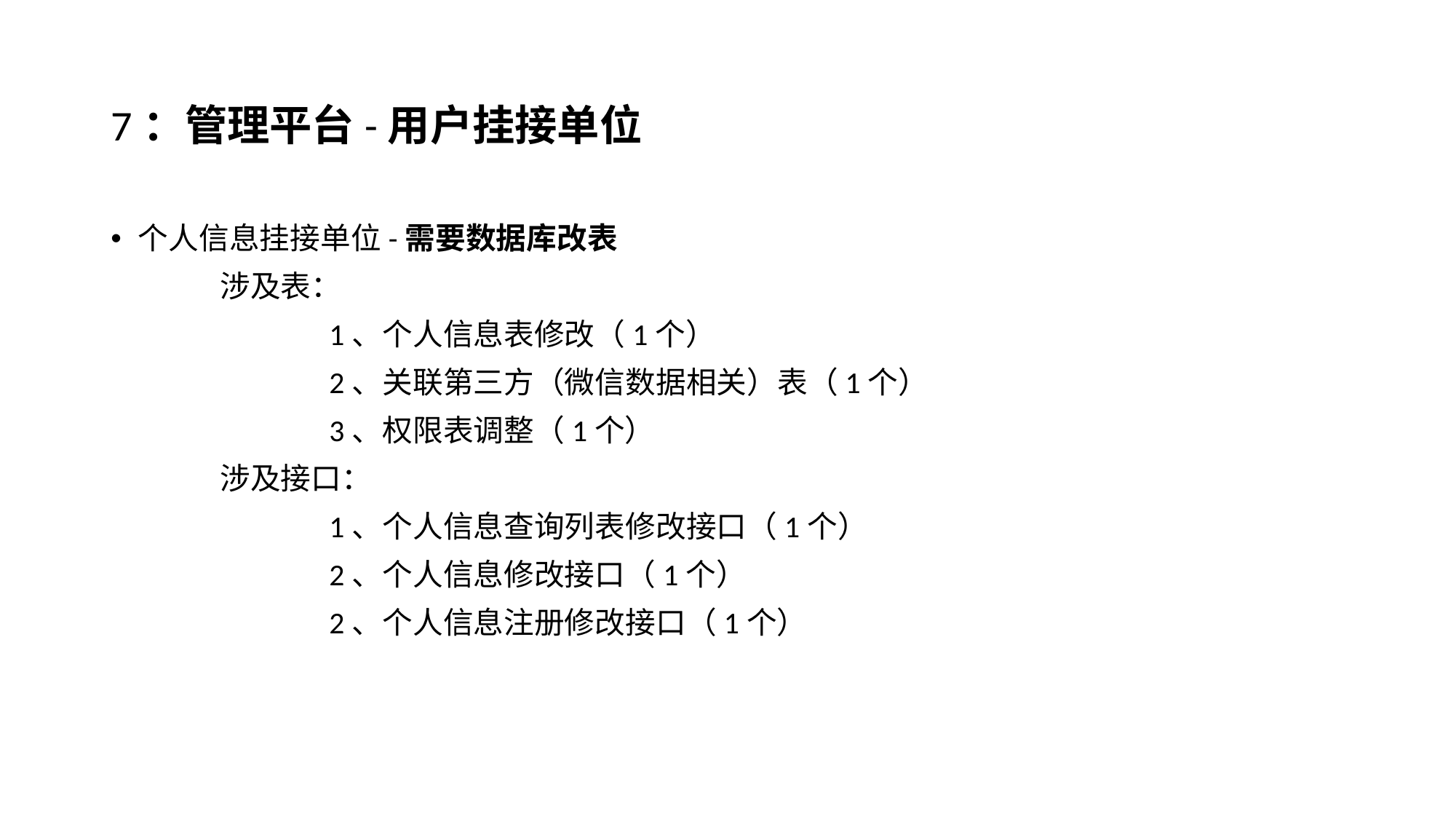

# 7：管理平台-用户挂接单位
个人信息挂接单位-需要数据库改表
	涉及表：
		1、个人信息表修改（1个）
		2、关联第三方（微信数据相关）表（1个）
		3、权限表调整（1个）
 	涉及接口：
		1、个人信息查询列表修改接口（1个）
		2、个人信息修改接口（1个）
		2、个人信息注册修改接口（1个）